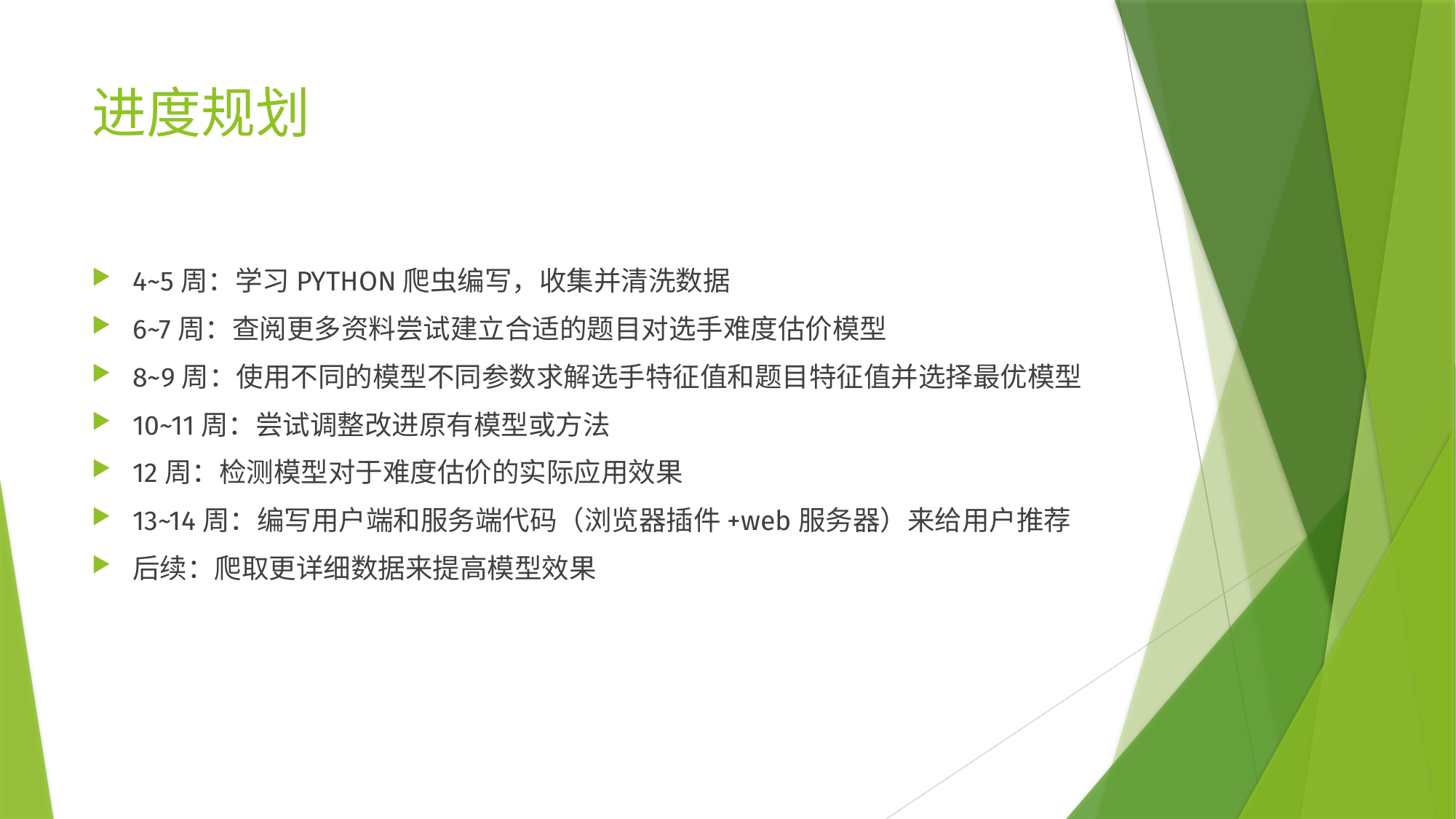

# 进度规划
4~5周：学习PYTHON爬虫编写，收集并清洗数据
6~7周：查阅更多资料尝试建立合适的题目对选手难度估价模型
8~9周：使用不同的模型不同参数求解选手特征值和题目特征值并选择最优模型
10~11周：尝试调整改进原有模型或方法
12周：检测模型对于难度估价的实际应用效果
13~14周：编写用户端和服务端代码（浏览器插件+web服务器）来给用户推荐
后续：爬取更详细数据来提高模型效果